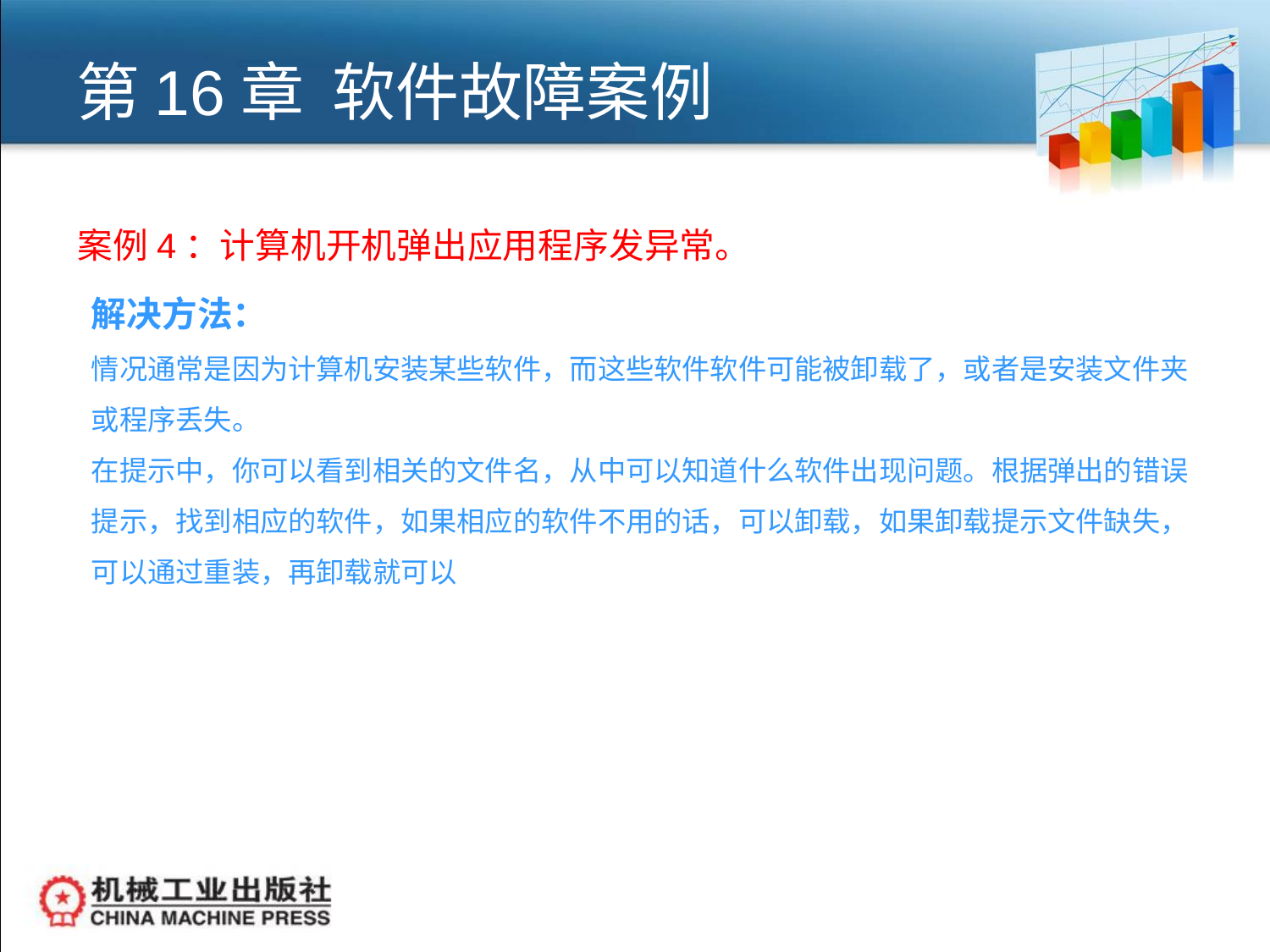

# 第16章  软件故障案例
案例4：计算机开机弹出应用程序发异常。
解决方法：
情况通常是因为计算机安装某些软件，而这些软件软件可能被卸载了，或者是安装文件夹或程序丢失。
在提示中，你可以看到相关的文件名，从中可以知道什么软件出现问题。根据弹出的错误提示，找到相应的软件，如果相应的软件不用的话，可以卸载，如果卸载提示文件缺失，可以通过重装，再卸载就可以